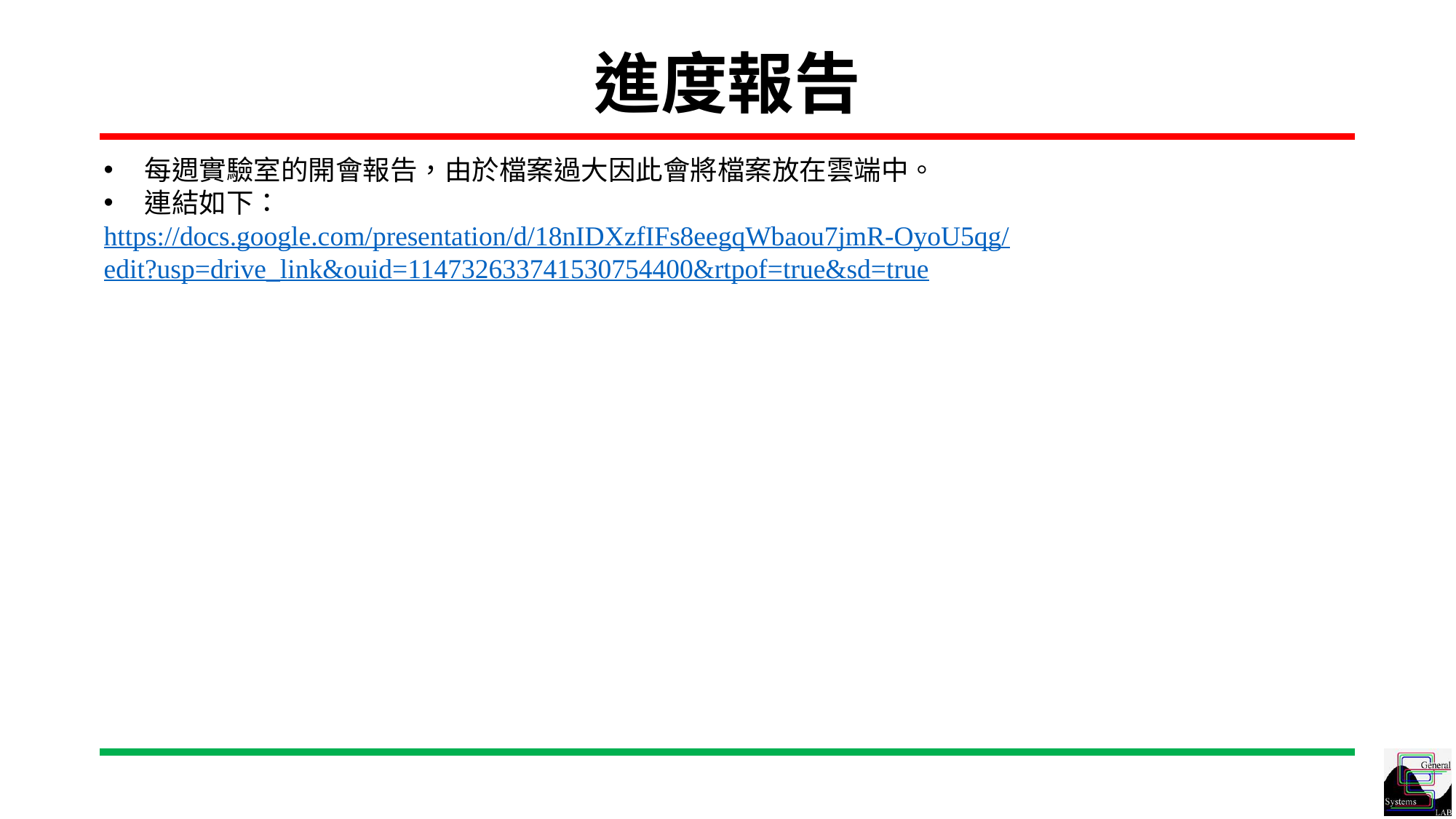

# 進度報告
每週實驗室的開會報告，由於檔案過大因此會將檔案放在雲端中。
連結如下：
https://docs.google.com/presentation/d/18nIDXzfIFs8eegqWbaou7jmR-OyoU5qg/
edit?usp=drive_link&ouid=114732633741530754400&rtpof=true&sd=true